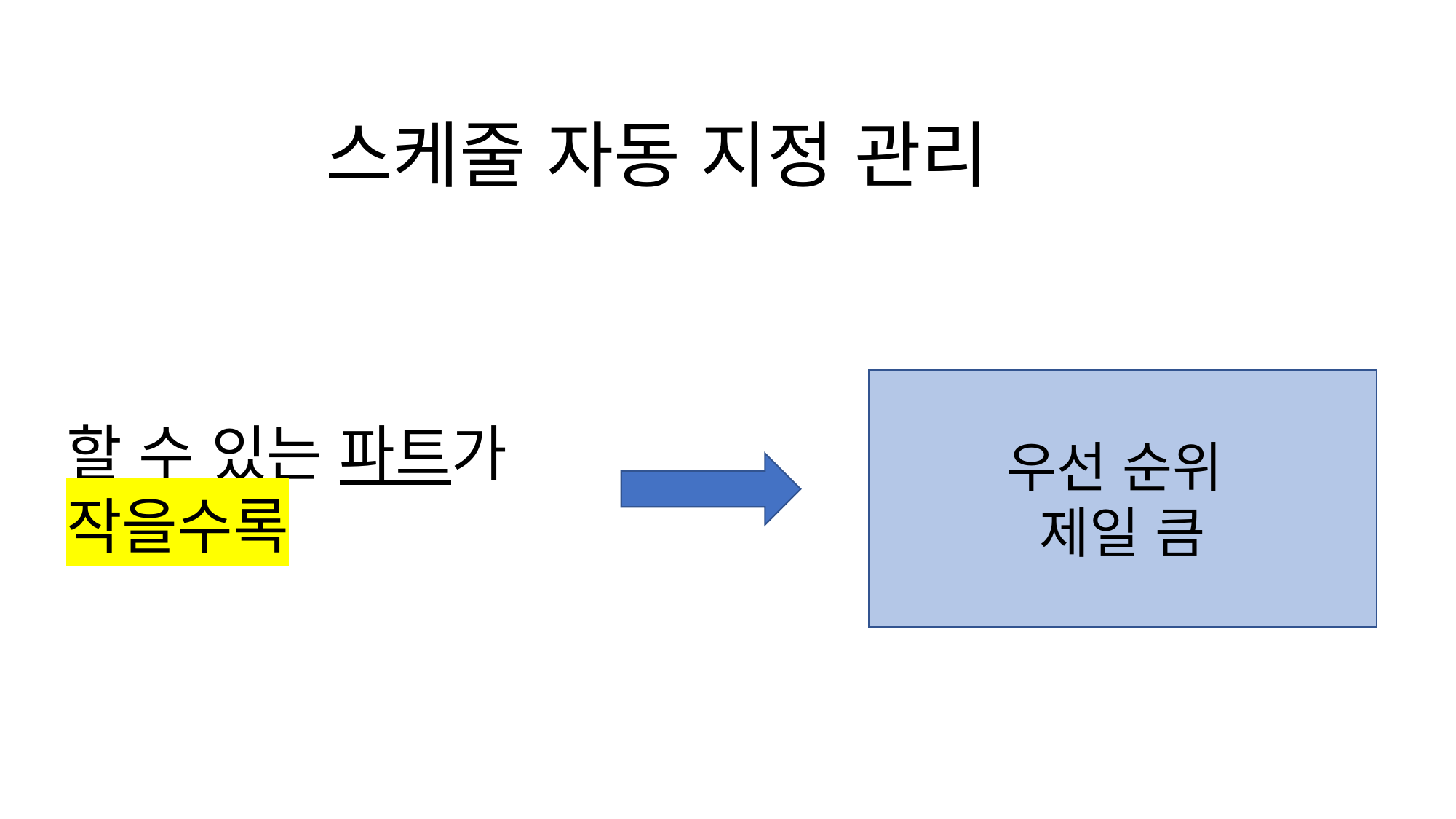

스케줄 자동 지정 관리
우선 순위
제일 큼
할 수 있는 파트가 작을수록